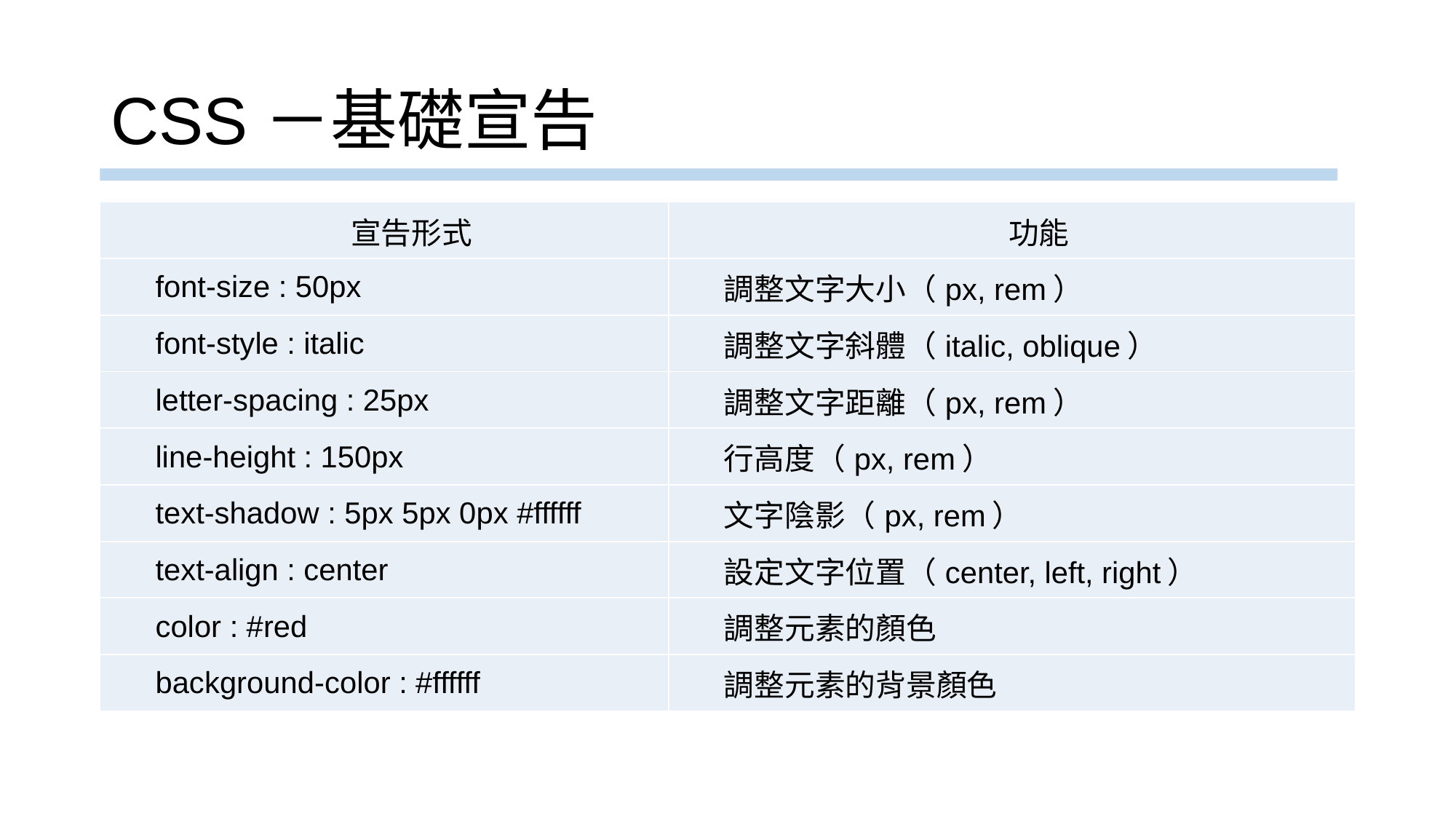

# CSS－基礎宣告

| 宣告形式 | 功能 |
| --- | --- |
| font-size : 50px | 調整文字大小（px, rem） |
| font-style : italic | 調整文字斜體（italic, oblique） |
| letter-spacing : 25px | 調整文字距離（px, rem） |
| line-height : 150px | 行高度（px, rem） |
| text-shadow : 5px 5px 0px #ffffff | 文字陰影（px, rem） |
| text-align : center | 設定文字位置（center, left, right） |
| color : #red | 調整元素的顏色 |
| background-color : #ffffff | 調整元素的背景顏色 |